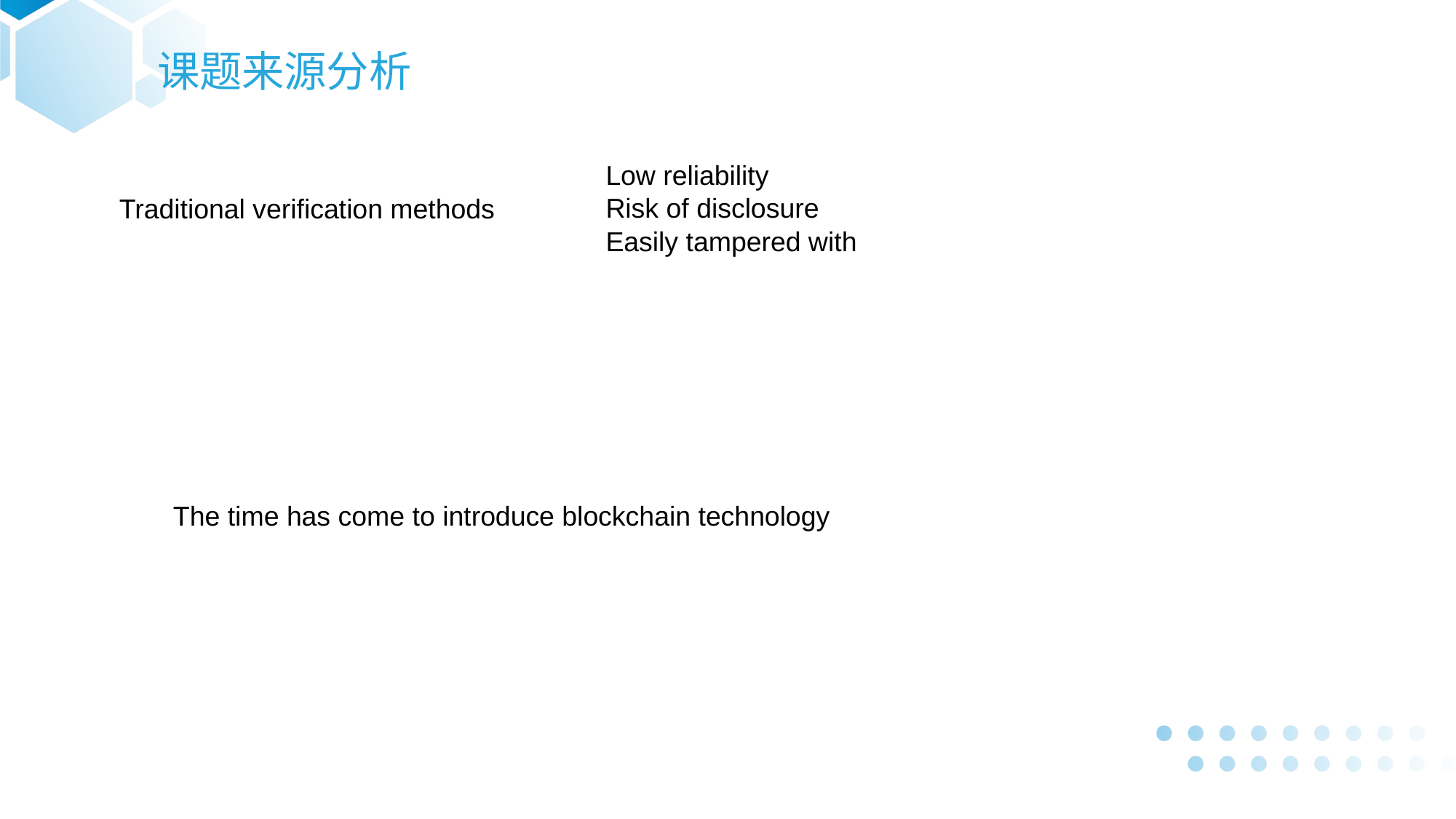

课题来源分析
Low reliability
Risk of disclosure
Easily tampered with
Traditional verification methods
The time has come to introduce blockchain technology